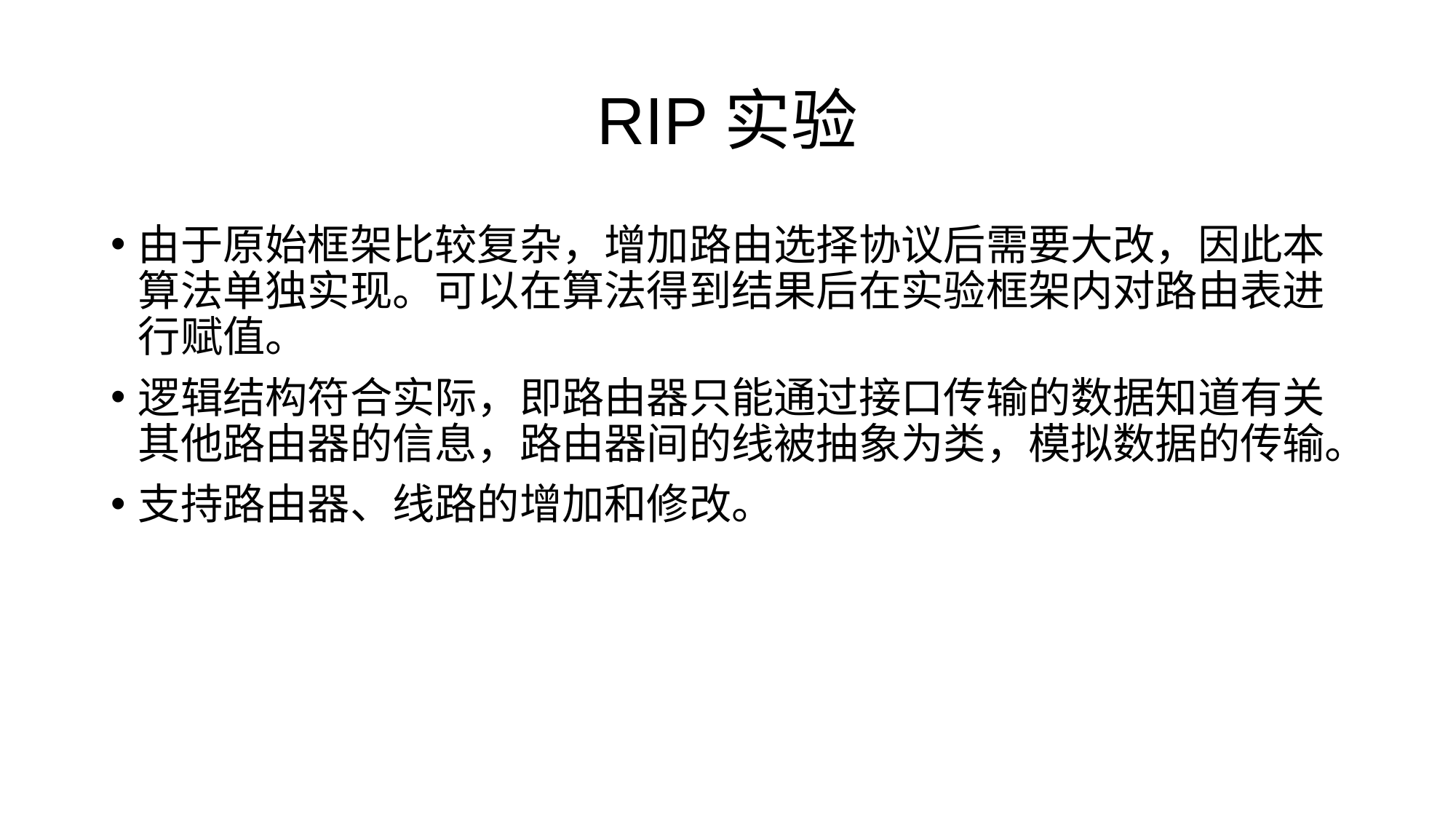

# RIP实验
由于原始框架比较复杂，增加路由选择协议后需要大改，因此本算法单独实现。可以在算法得到结果后在实验框架内对路由表进行赋值。
逻辑结构符合实际，即路由器只能通过接口传输的数据知道有关其他路由器的信息，路由器间的线被抽象为类，模拟数据的传输。
支持路由器、线路的增加和修改。